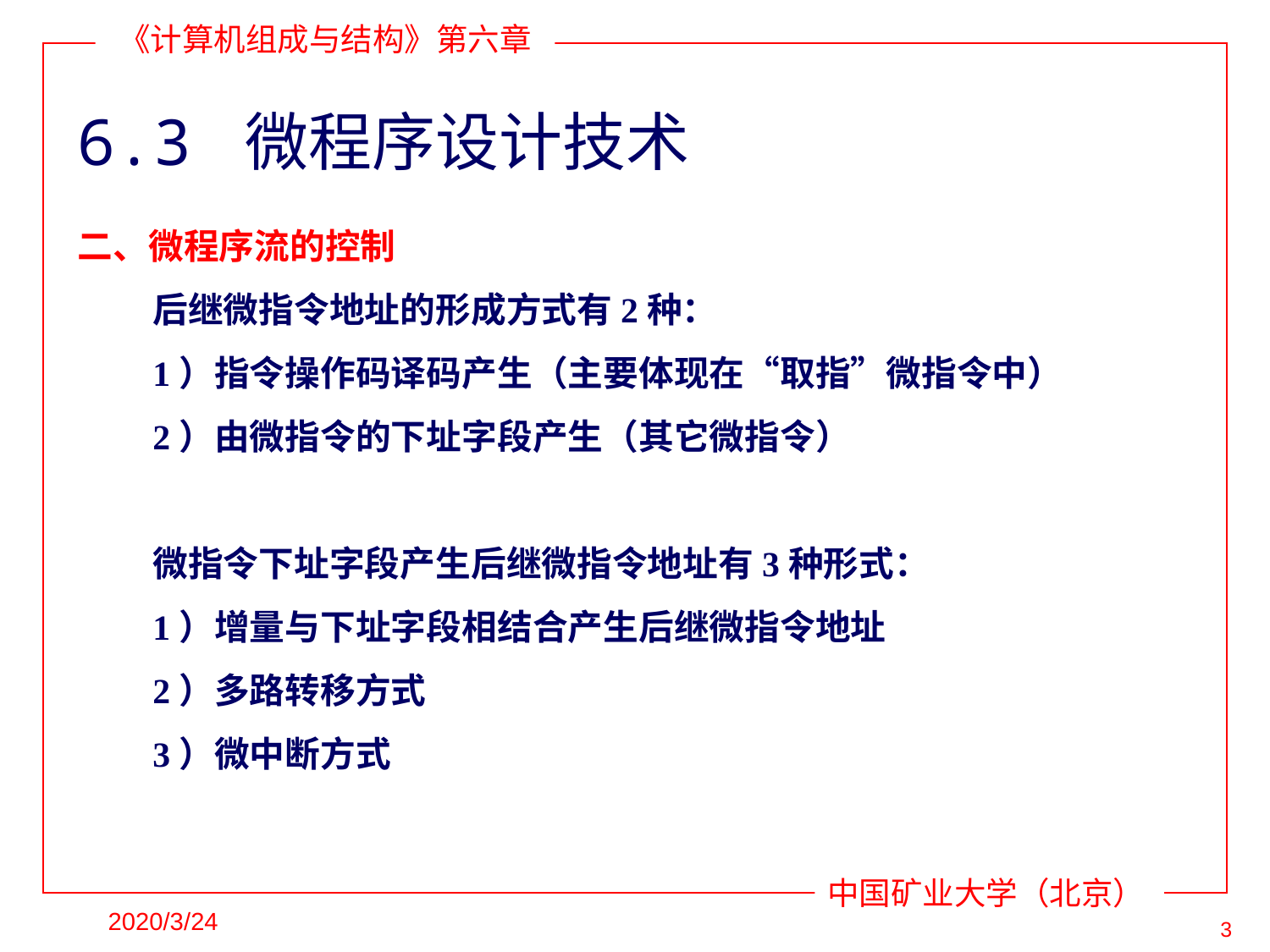

# 6.3 微程序设计技术
二、微程序流的控制
后继微指令地址的形成方式有2种：
1）指令操作码译码产生（主要体现在“取指”微指令中）
2）由微指令的下址字段产生（其它微指令）

微指令下址字段产生后继微指令地址有3种形式：
1）增量与下址字段相结合产生后继微指令地址
2）多路转移方式
3）微中断方式
2020/3/24